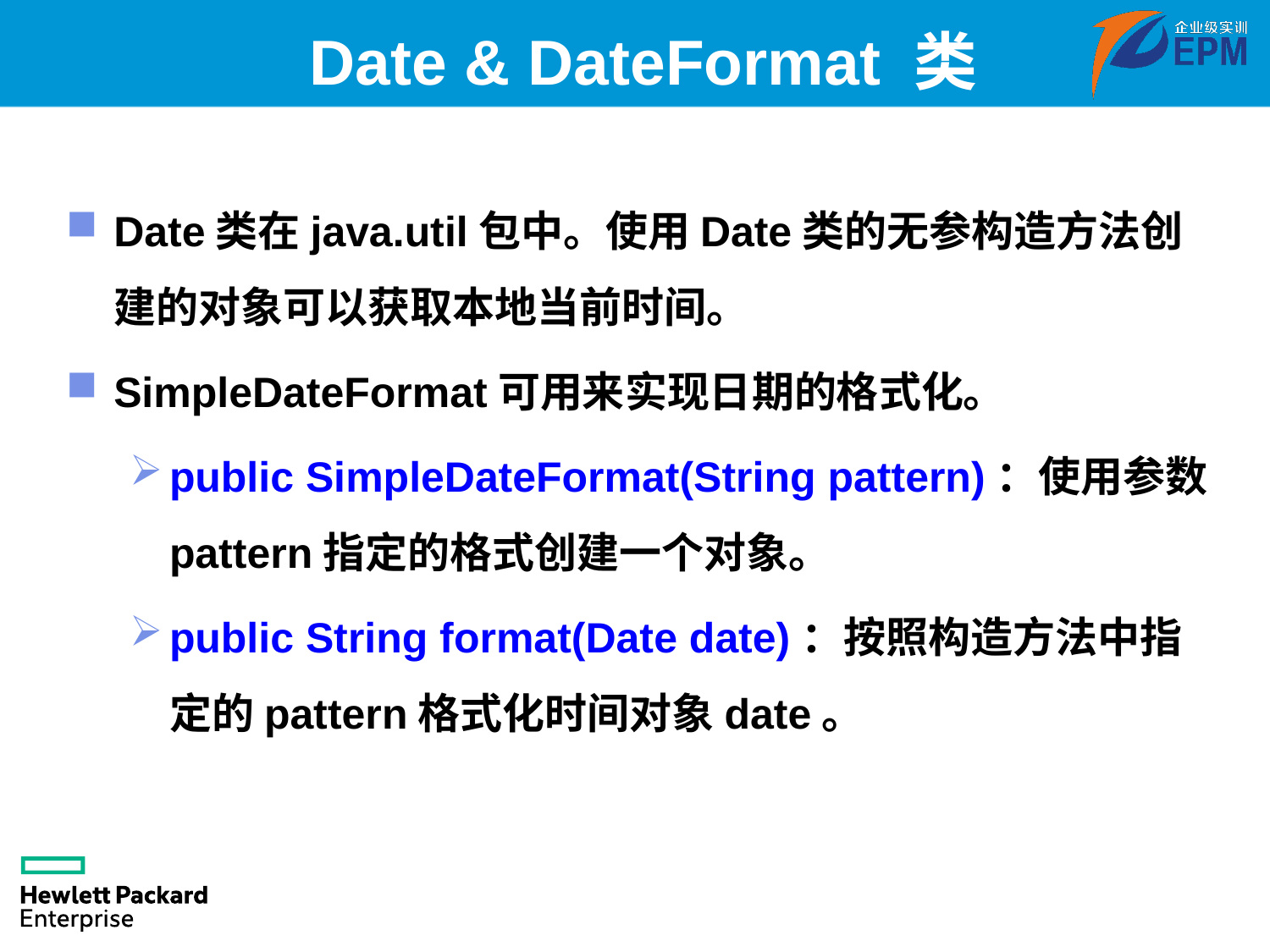

# Date & DateFormat 类
Date类在java.util包中。使用Date类的无参构造方法创建的对象可以获取本地当前时间。
SimpleDateFormat可用来实现日期的格式化。
public SimpleDateFormat(String pattern)：使用参数pattern指定的格式创建一个对象。
public String format(Date date)：按照构造方法中指定的pattern格式化时间对象date。